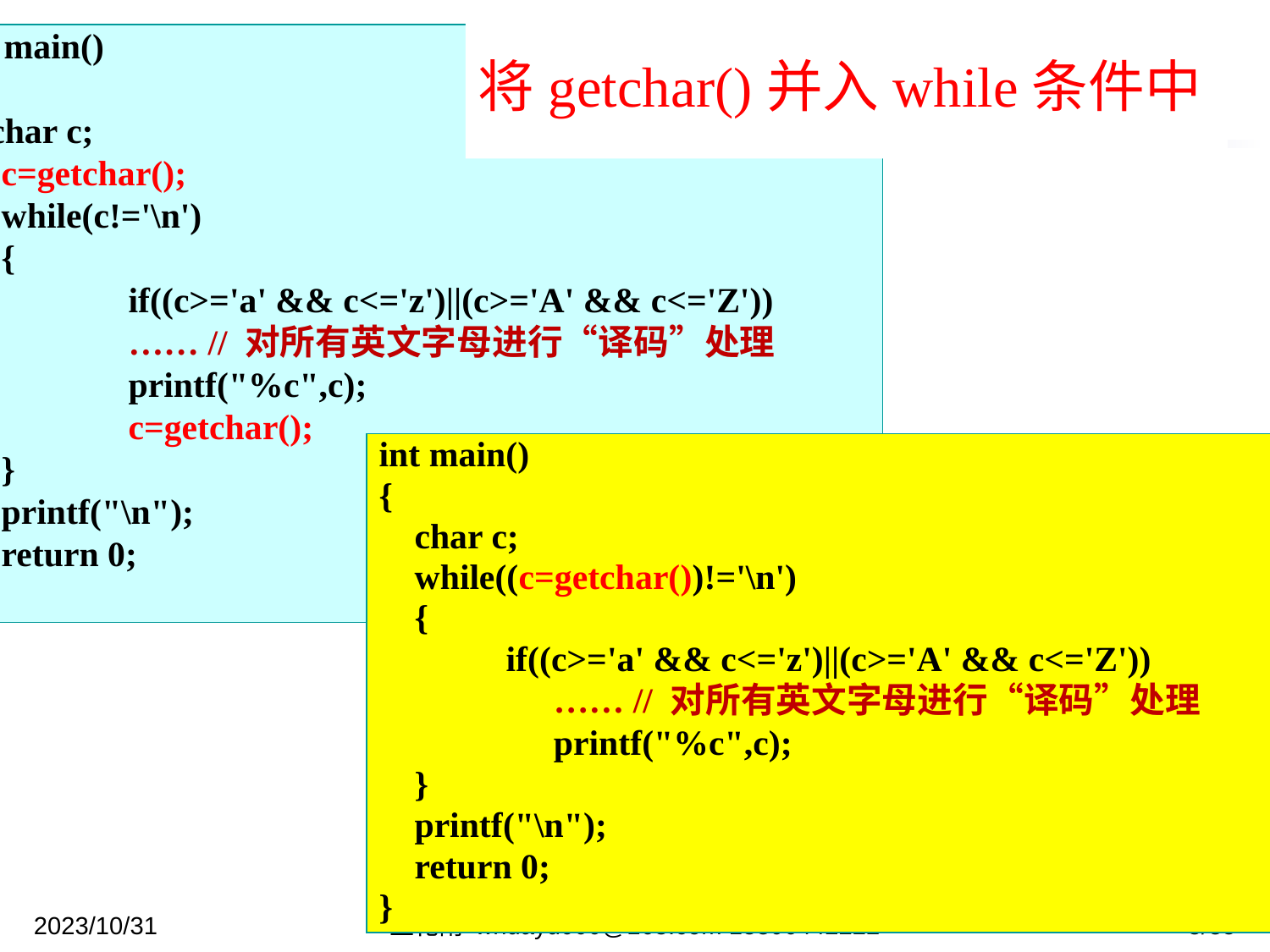

将getchar()并入while条件中
int main()
{
    char c;
	c=getchar();
	while(c!='\n')
	{
		if((c>='a' && c<='z')||(c>='A' && c<='Z'))
		…… // 对所有英文字母进行“译码”处理
        	printf("%c",c);
		c=getchar();
	}
	printf("\n");
	return 0;
}
int main()
{
    char c;
    while((c=getchar())!='\n')
    {
	if((c>='a' && c<='z')||(c>='A' && c<='Z'))
		…… // 对所有英文字母进行“译码”处理
		printf("%c",c);
    }
    printf("\n");
    return 0;
}
2023/10/31
王化雨 whuayu000@163.com 13306442222
8/35